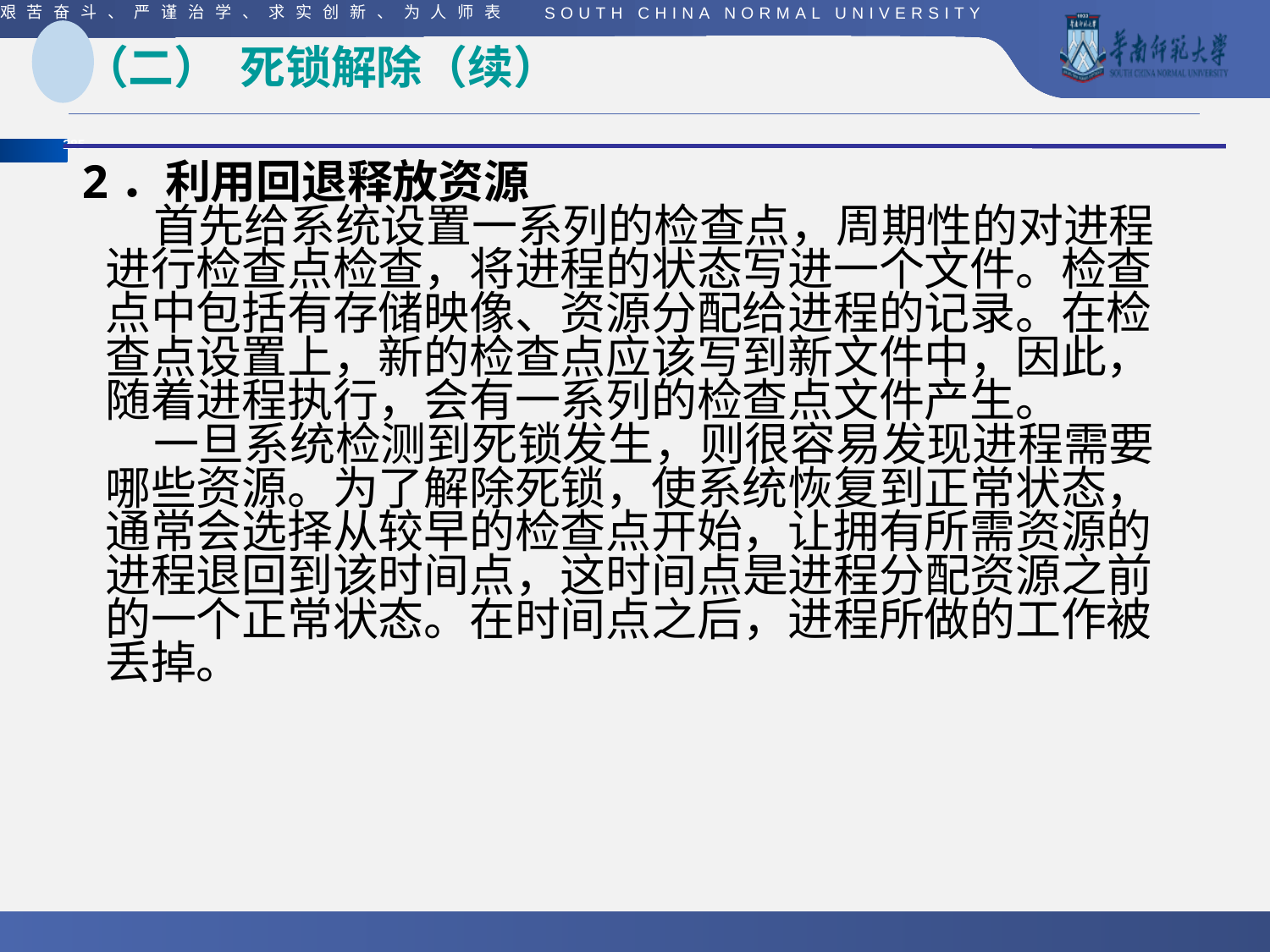

# （二）  死锁解除（续）
2．利用回退释放资源
      首先给系统设置一系列的检查点，周期性的对进程进行检查点检查，将进程的状态写进一个文件。检查点中包括有存储映像、资源分配给进程的记录。在检查点设置上，新的检查点应该写到新文件中，因此，随着进程执行，会有一系列的检查点文件产生。
      一旦系统检测到死锁发生，则很容易发现进程需要哪些资源。为了解除死锁，使系统恢复到正常状态，通常会选择从较早的检查点开始，让拥有所需资源的进程退回到该时间点，这时间点是进程分配资源之前的一个正常状态。在时间点之后，进程所做的工作被丢掉。

285